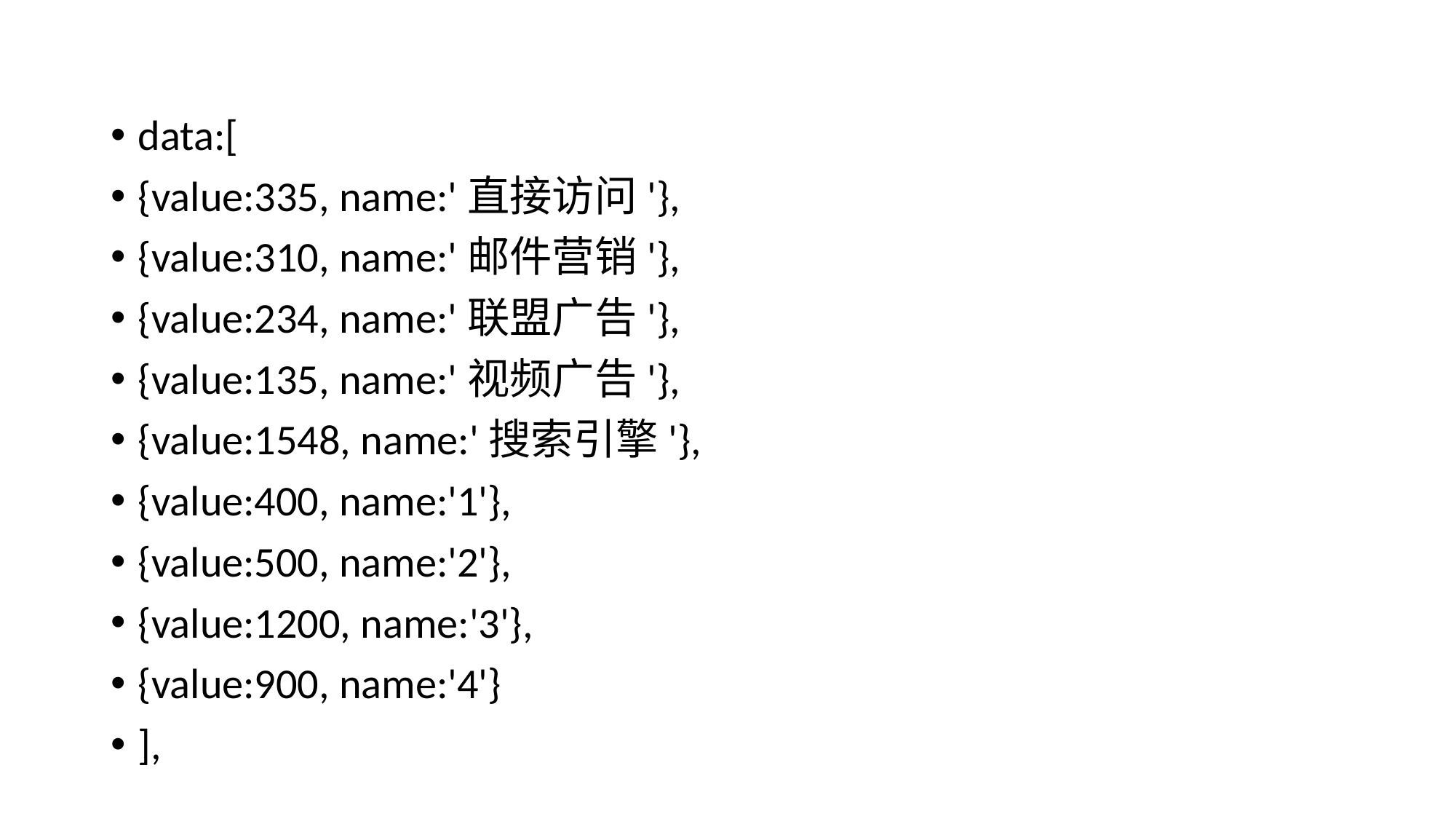

data:[
{value:335, name:'直接访问'},
{value:310, name:'邮件营销'},
{value:234, name:'联盟广告'},
{value:135, name:'视频广告'},
{value:1548, name:'搜索引擎'},
{value:400, name:'1'},
{value:500, name:'2'},
{value:1200, name:'3'},
{value:900, name:'4'}
],